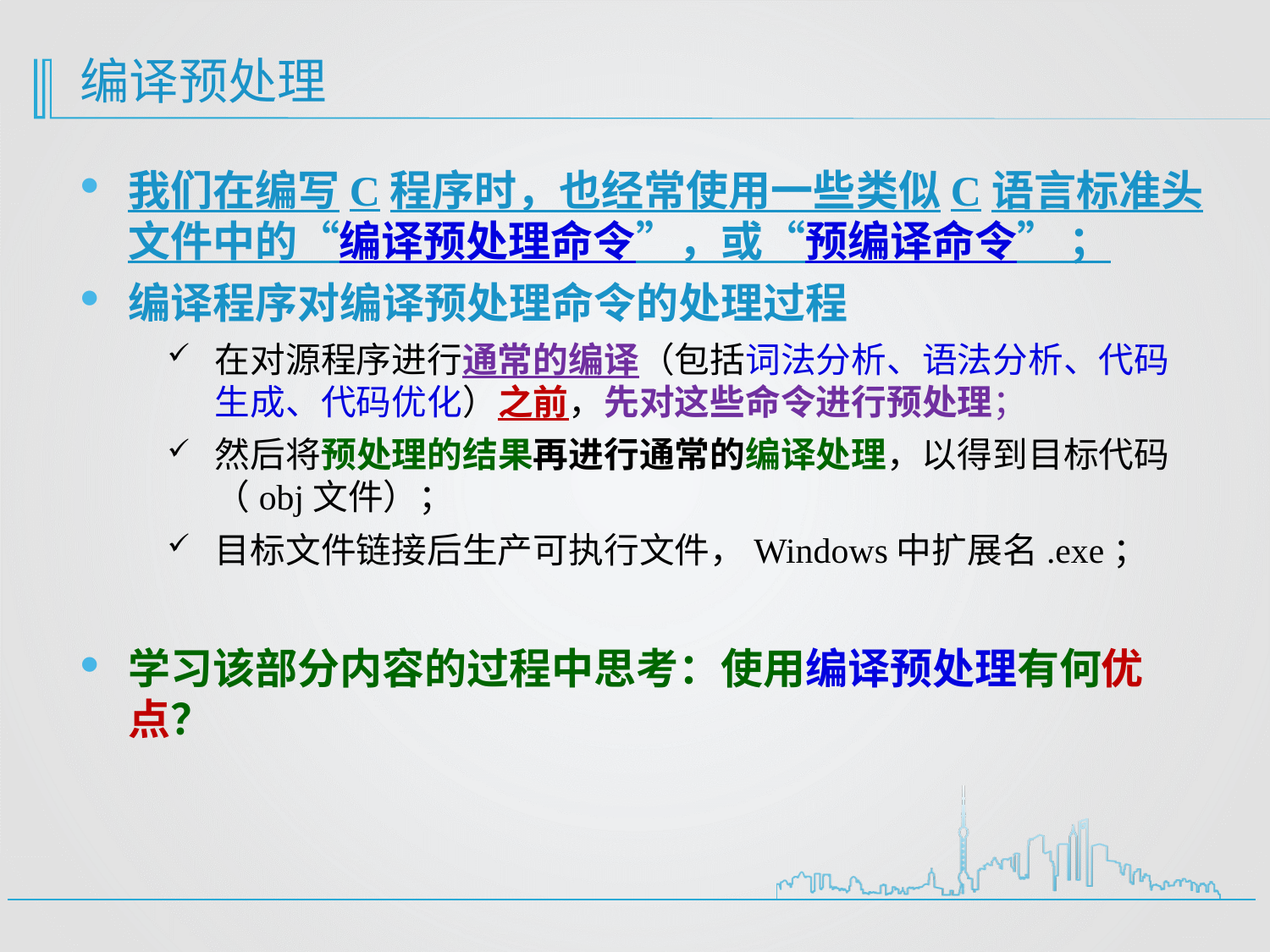

# 编译预处理
我们在编写C程序时，也经常使用一些类似C语言标准头文件中的“编译预处理命令”，或“预编译命令” ；
编译程序对编译预处理命令的处理过程
在对源程序进行通常的编译（包括词法分析、语法分析、代码生成、代码优化）之前，先对这些命令进行预处理；
然后将预处理的结果再进行通常的编译处理，以得到目标代码（obj文件）；
目标文件链接后生产可执行文件，Windows中扩展名.exe；

学习该部分内容的过程中思考：使用编译预处理有何优点？